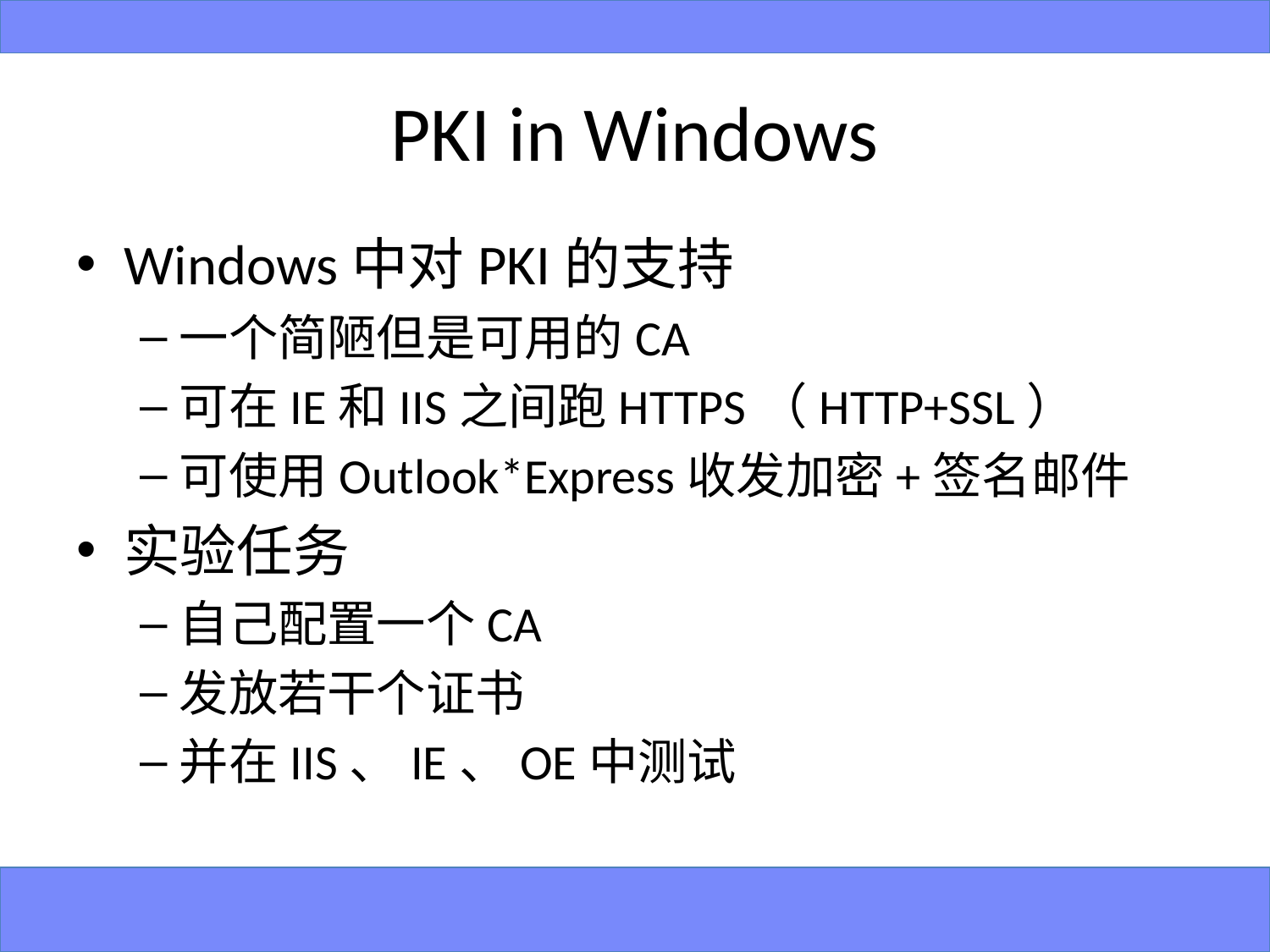

# PKI in Windows
Windows中对PKI的支持
一个简陋但是可用的CA
可在IE和IIS之间跑HTTPS（HTTP+SSL）
可使用Outlook*Express收发加密+签名邮件
实验任务
自己配置一个CA
发放若干个证书
并在IIS、IE、OE中测试